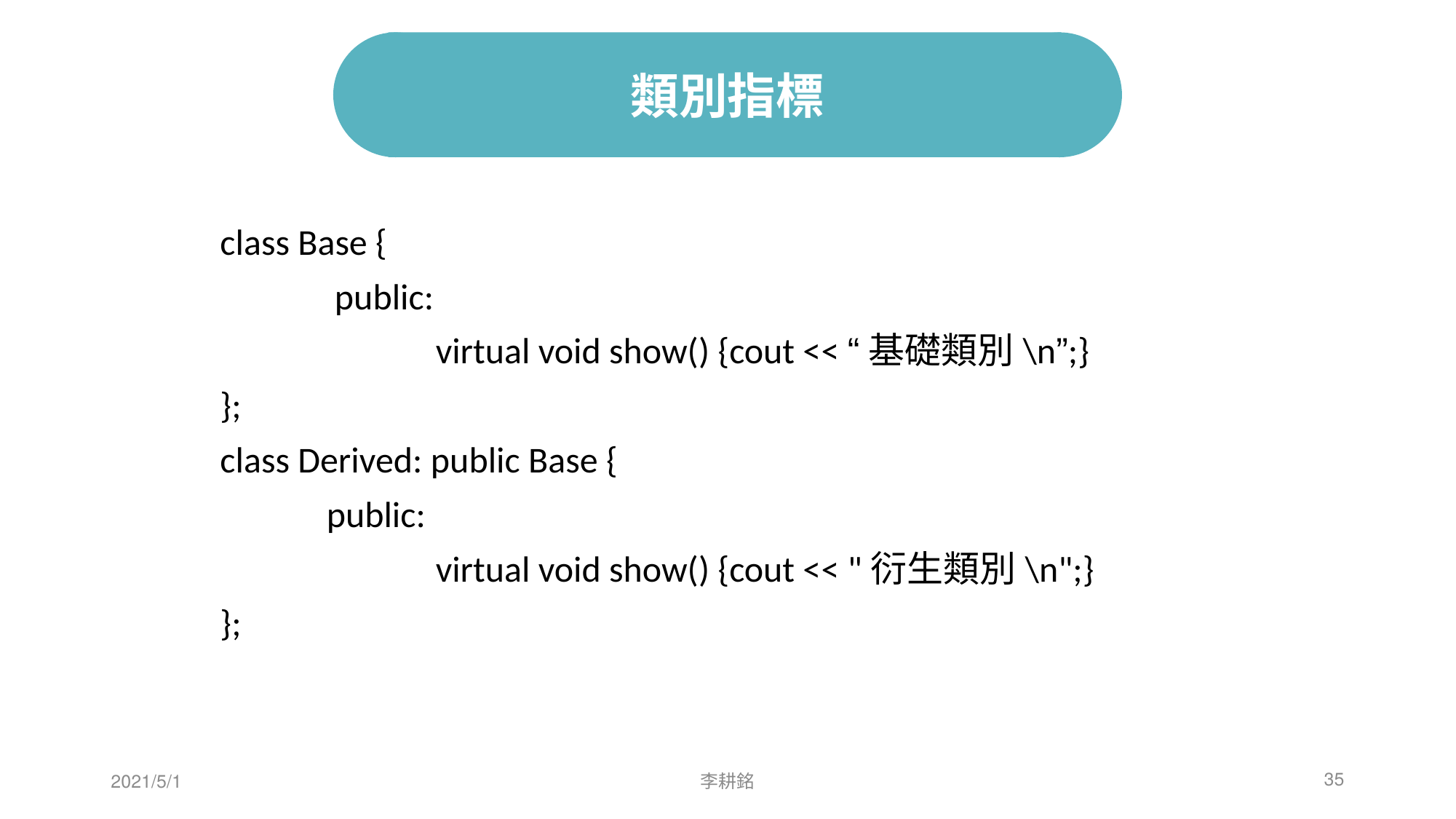

# 類別指標
	class Base {
	              public:
		             virtual void show() {cout << “基礎類別\n”;}
	};
	class Derived: public Base {
	             public:
		             virtual void show() {cout << "衍生類別\n";}
 	};
2021/5/1
李耕銘
35